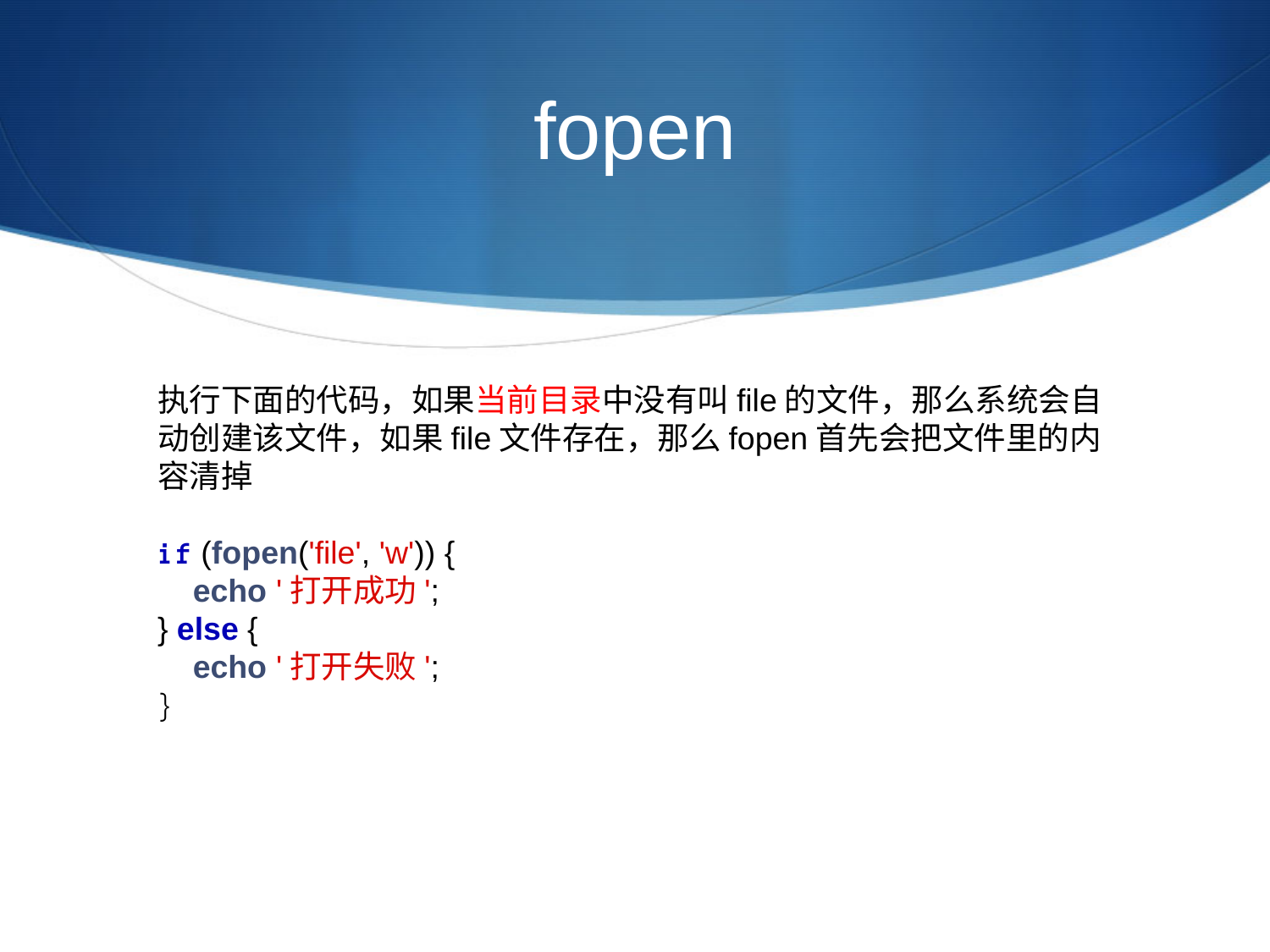

# fopen
执行下面的代码，如果当前目录中没有叫file的文件，那么系统会自动创建该文件，如果file文件存在，那么fopen首先会把文件里的内容清掉

if (fopen('file', 'w')) {
    echo '打开成功';
} else {
    echo '打开失败';
}